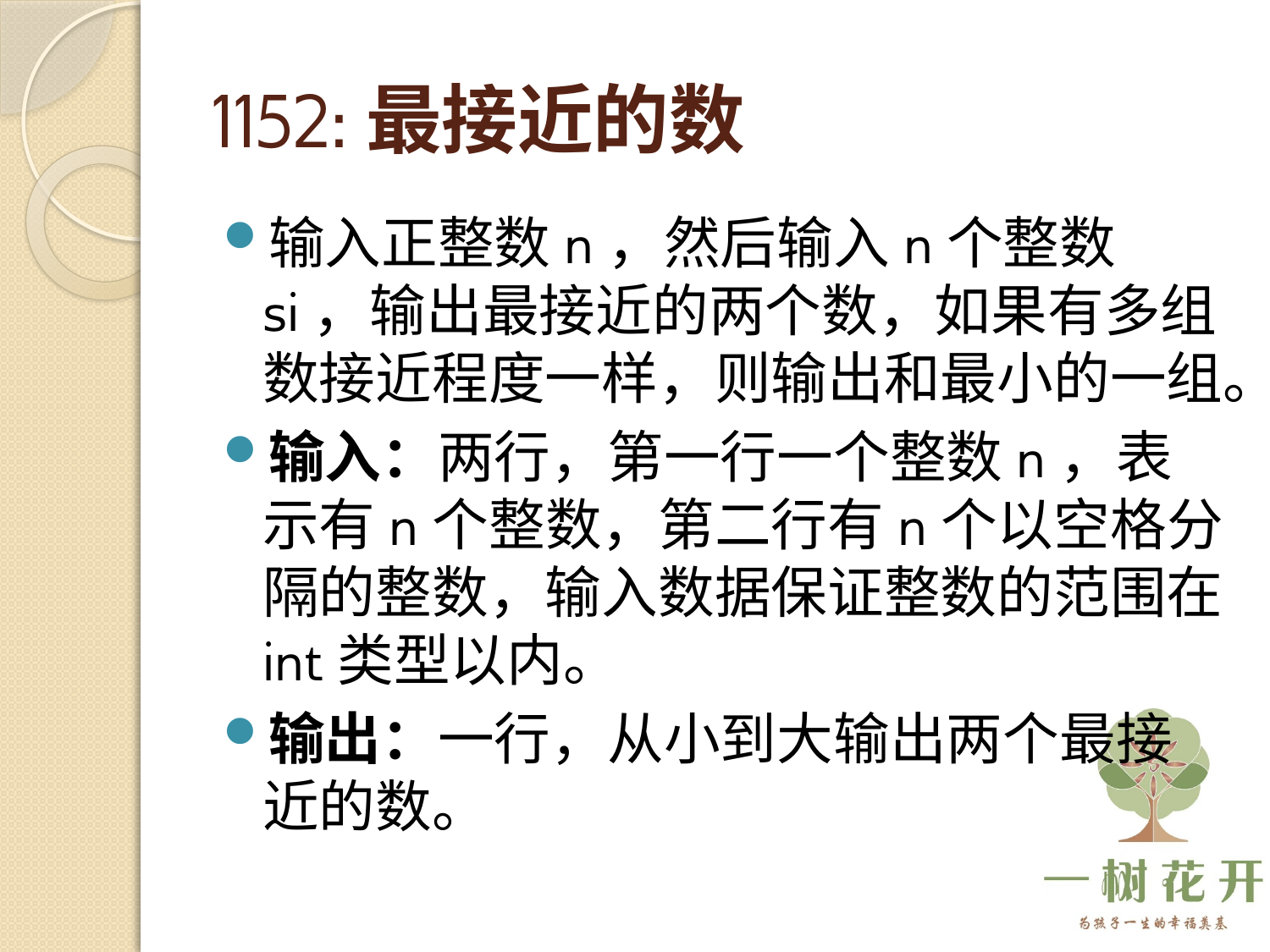

# 1152:最接近的数
输入正整数n，然后输入n个整数si，输出最接近的两个数，如果有多组数接近程度一样，则输出和最小的一组。
输入：两行，第一行一个整数n，表示有n个整数，第二行有n个以空格分隔的整数，输入数据保证整数的范围在int类型以内。
输出：一行，从小到大输出两个最接近的数。